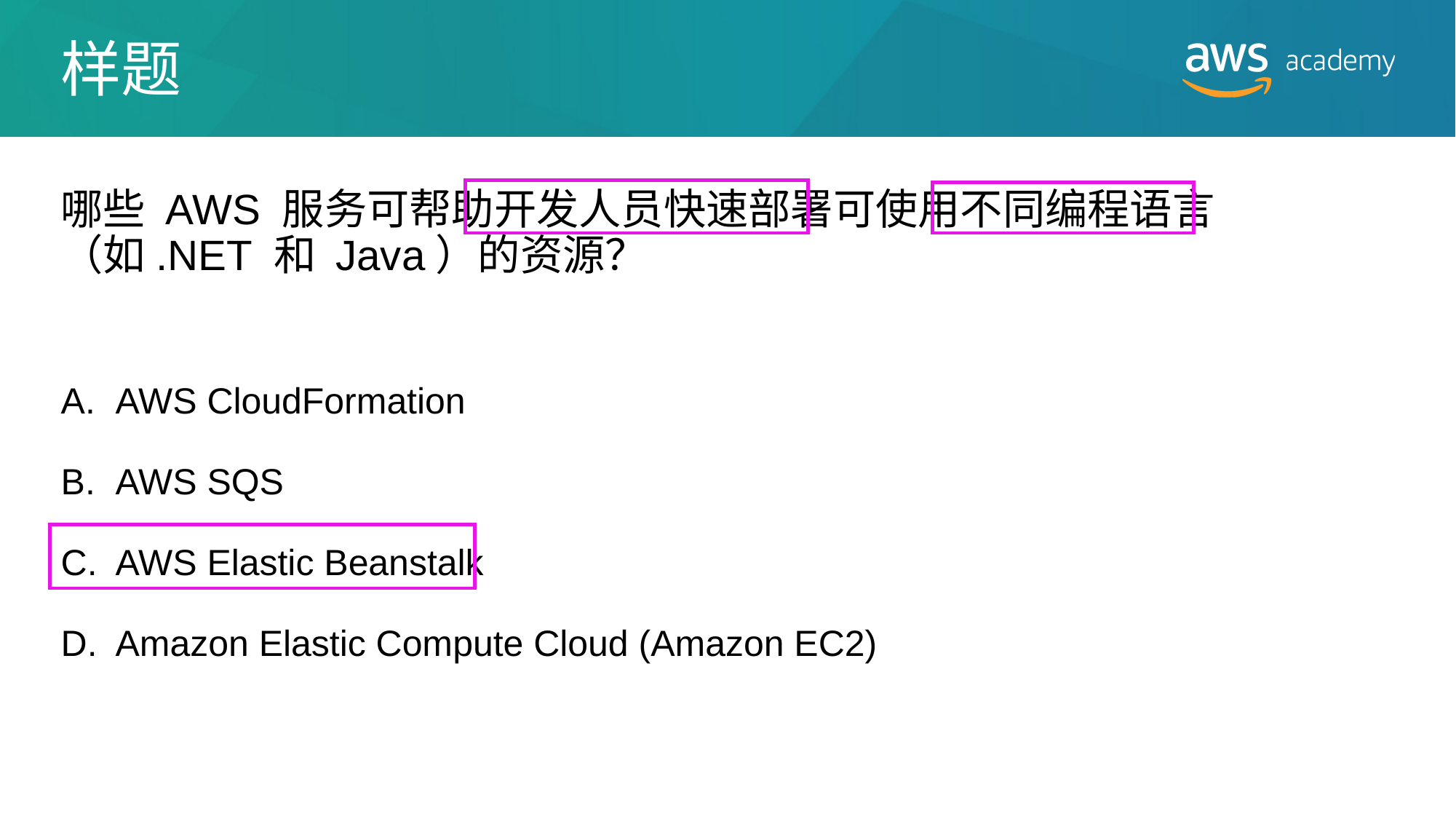

# 样题

哪些 AWS 服务可帮助开发人员快速部署可使用不同编程语言
（如.NET 和 Java）的资源？

AWS CloudFormation
AWS SQS
AWS Elastic Beanstalk
Amazon Elastic Compute Cloud (Amazon EC2)